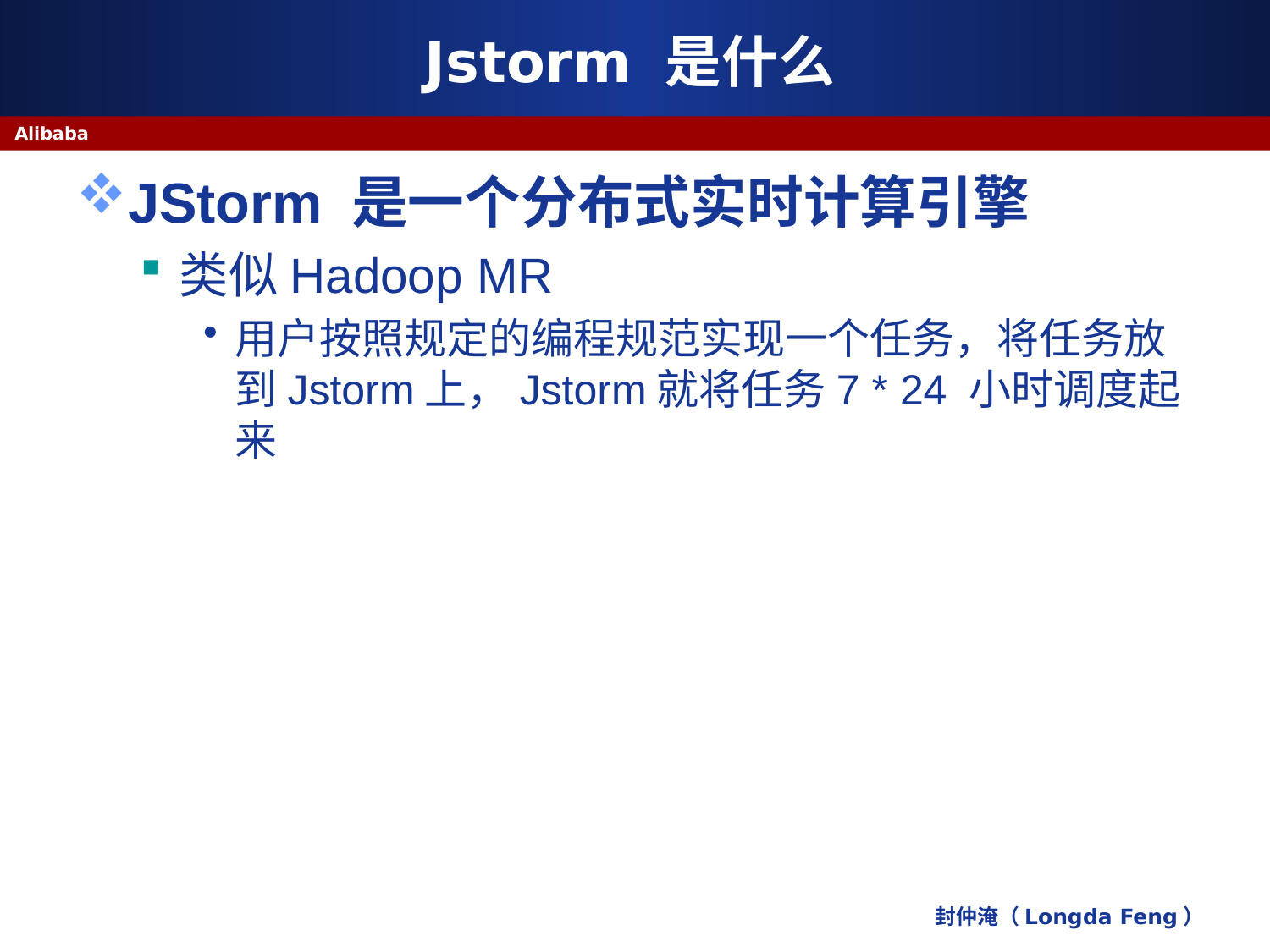

# Jstorm 是什么
Alibaba
JStorm 是一个分布式实时计算引擎
类似Hadoop MR
用户按照规定的编程规范实现一个任务，将任务放到Jstorm上，Jstorm就将任务7 * 24 小时调度起来
封仲淹（Longda Feng）